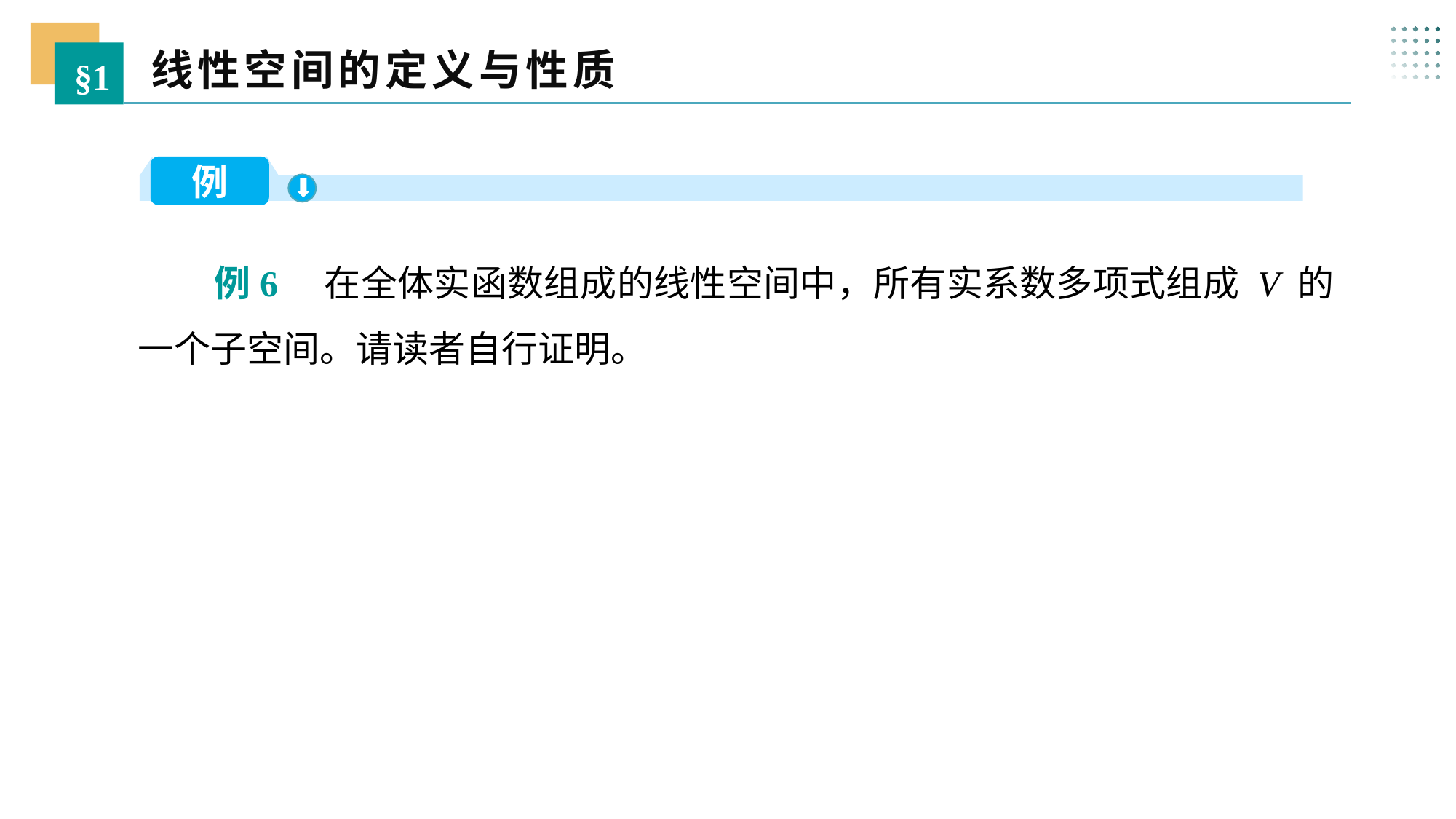

线性空间的定义与性质
§1

例

        例6    在全体实函数组成的线性空间中，所有实系数多项式组成 V 的一个子空间。请读者自行证明。